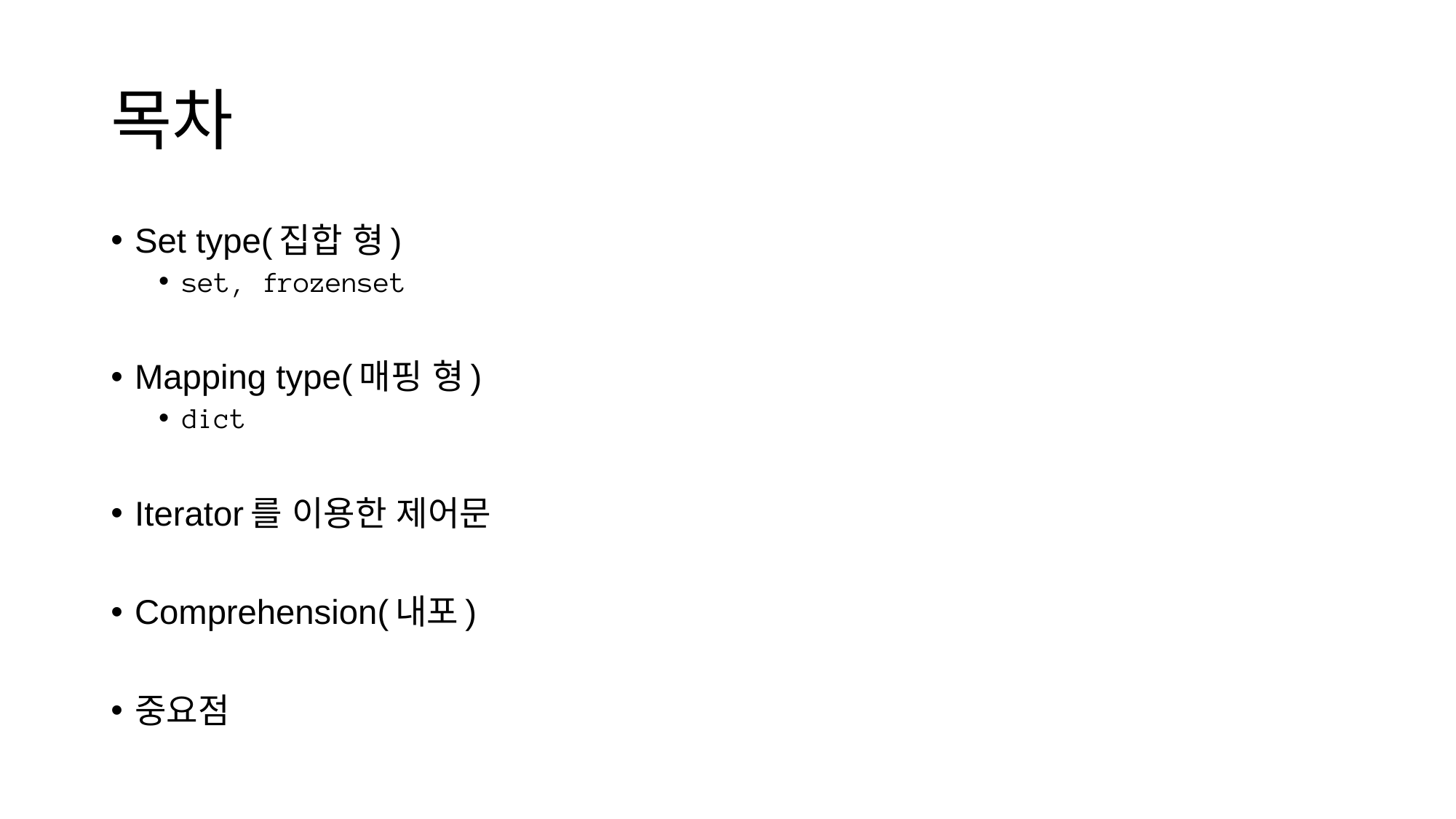

# 목차
Set type(집합 형)
set, frozenset

Mapping type(매핑 형)
dict

Iterator를 이용한 제어문

Comprehension(내포)

중요점